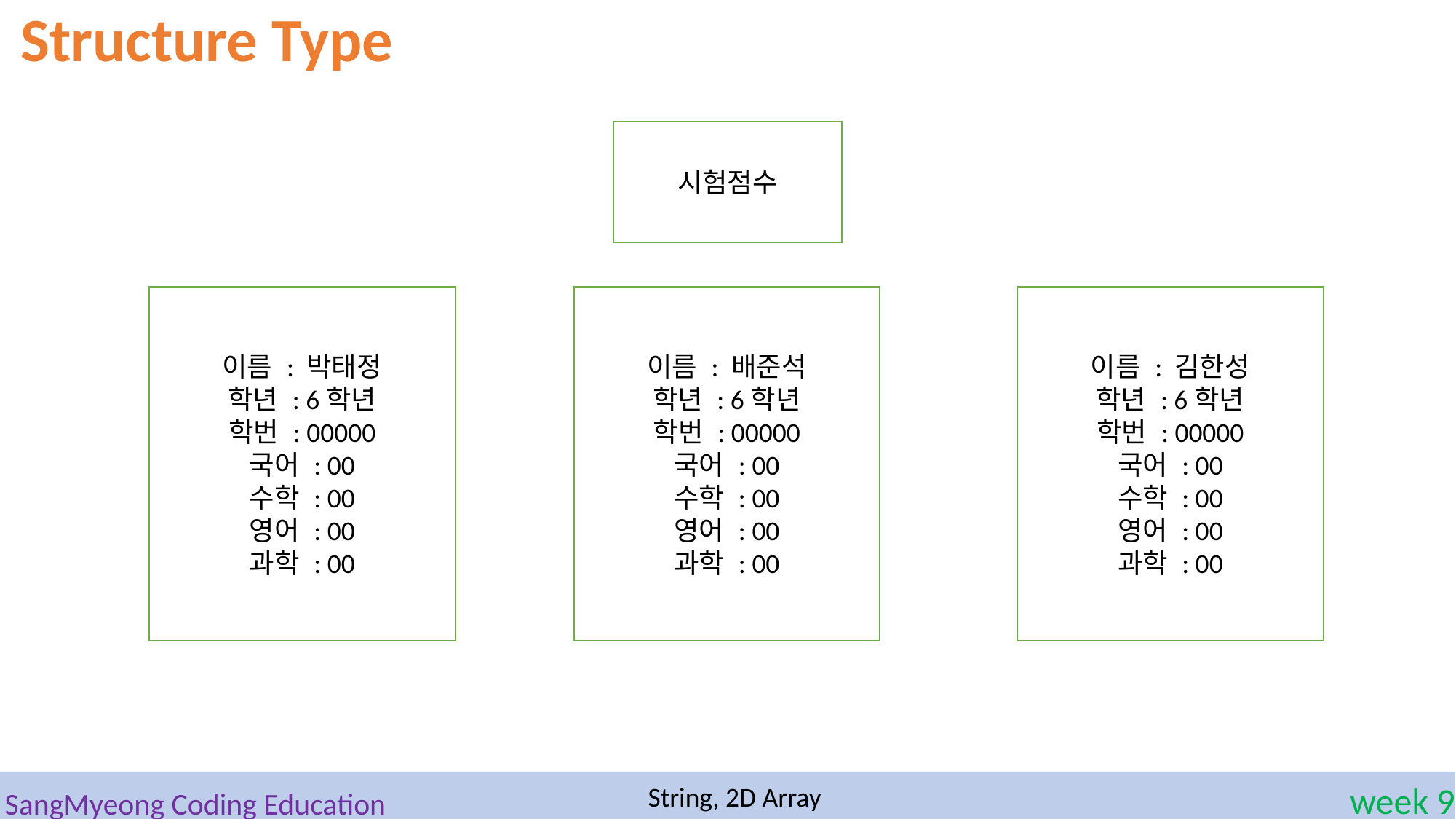

Structure Type
시험점수
이름 : 김한성
학년 : 6학년
학번 : 00000
국어 : 00
수학 : 00
영어 : 00
과학 : 00
이름 : 박태정
학년 : 6학년
학번 : 00000
국어 : 00
수학 : 00
영어 : 00
과학 : 00
이름 : 배준석
학년 : 6학년
학번 : 00000
국어 : 00
수학 : 00
영어 : 00
과학 : 00

String, 2D Array
# SangMyeong Coding Education
week 9